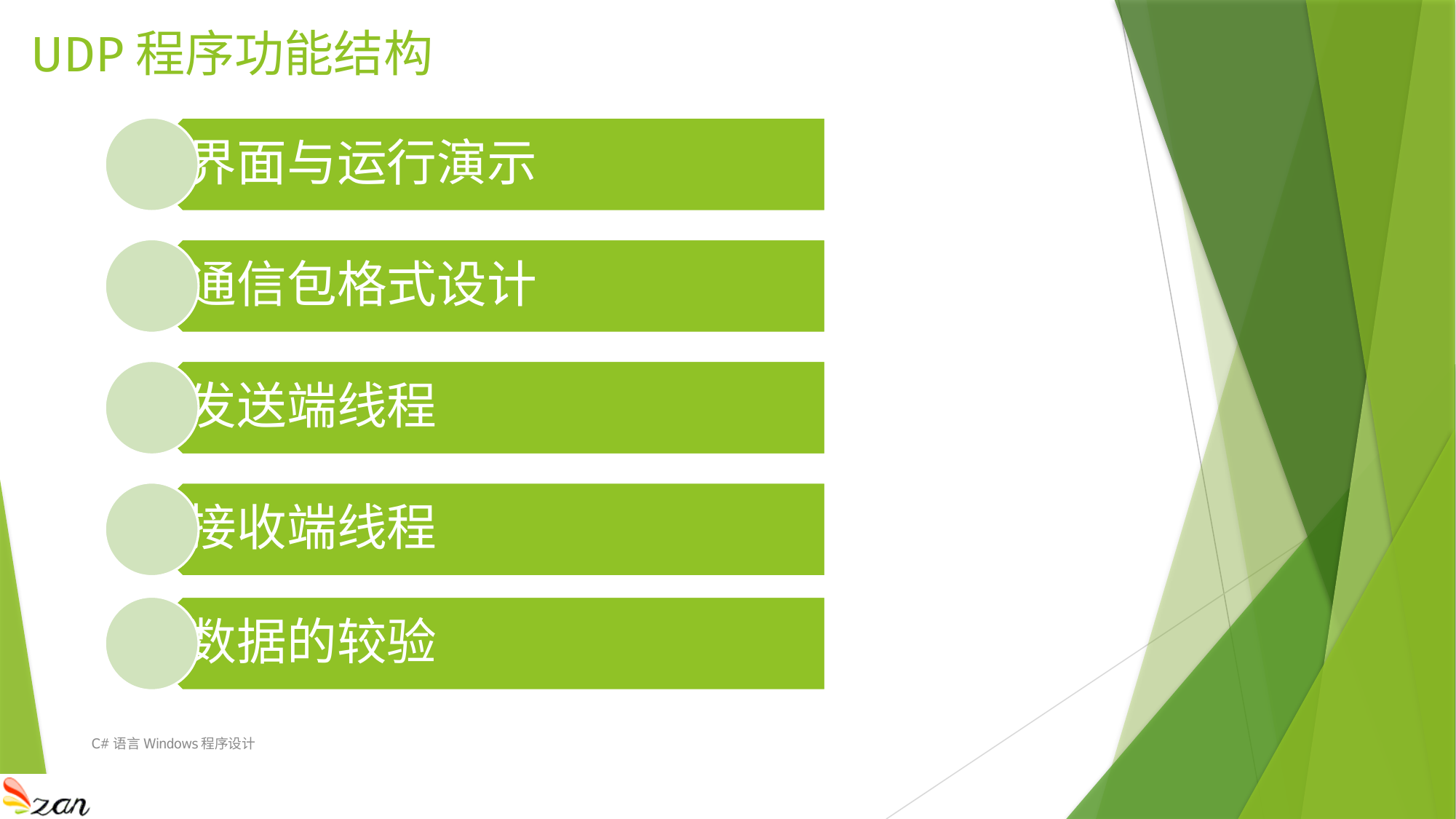

# UDP程序功能结构
界面与运行演示
通信包格式设计
发送端线程
接收端线程
数据的较验
C#语言Windows程序设计